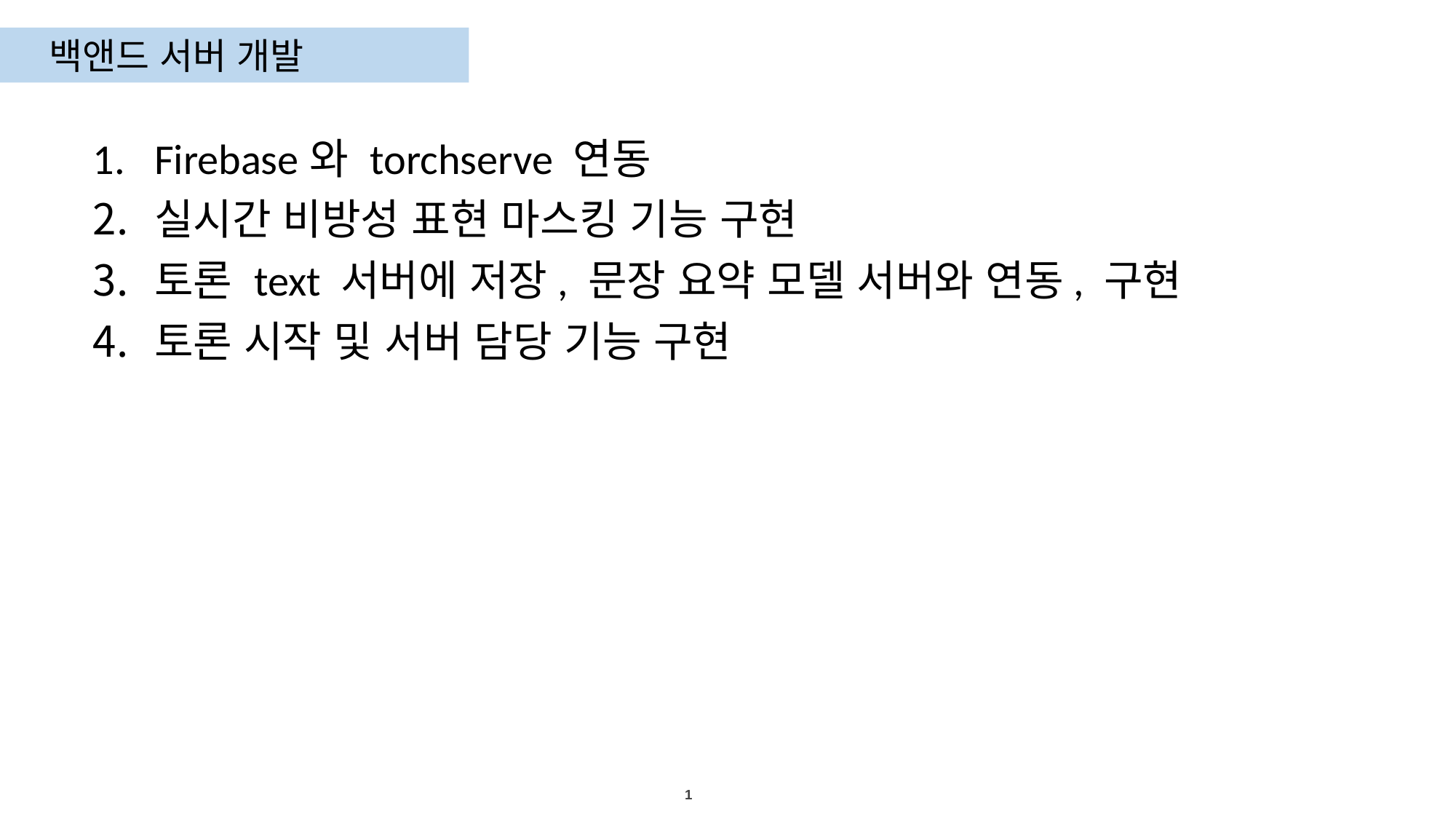

백앤드 서버 개발
Firebase와 torchserve 연동
실시간 비방성 표현 마스킹 기능 구현
토론 text 서버에 저장, 문장 요약 모델 서버와 연동, 구현
토론 시작 및 서버 담당 기능 구현

1